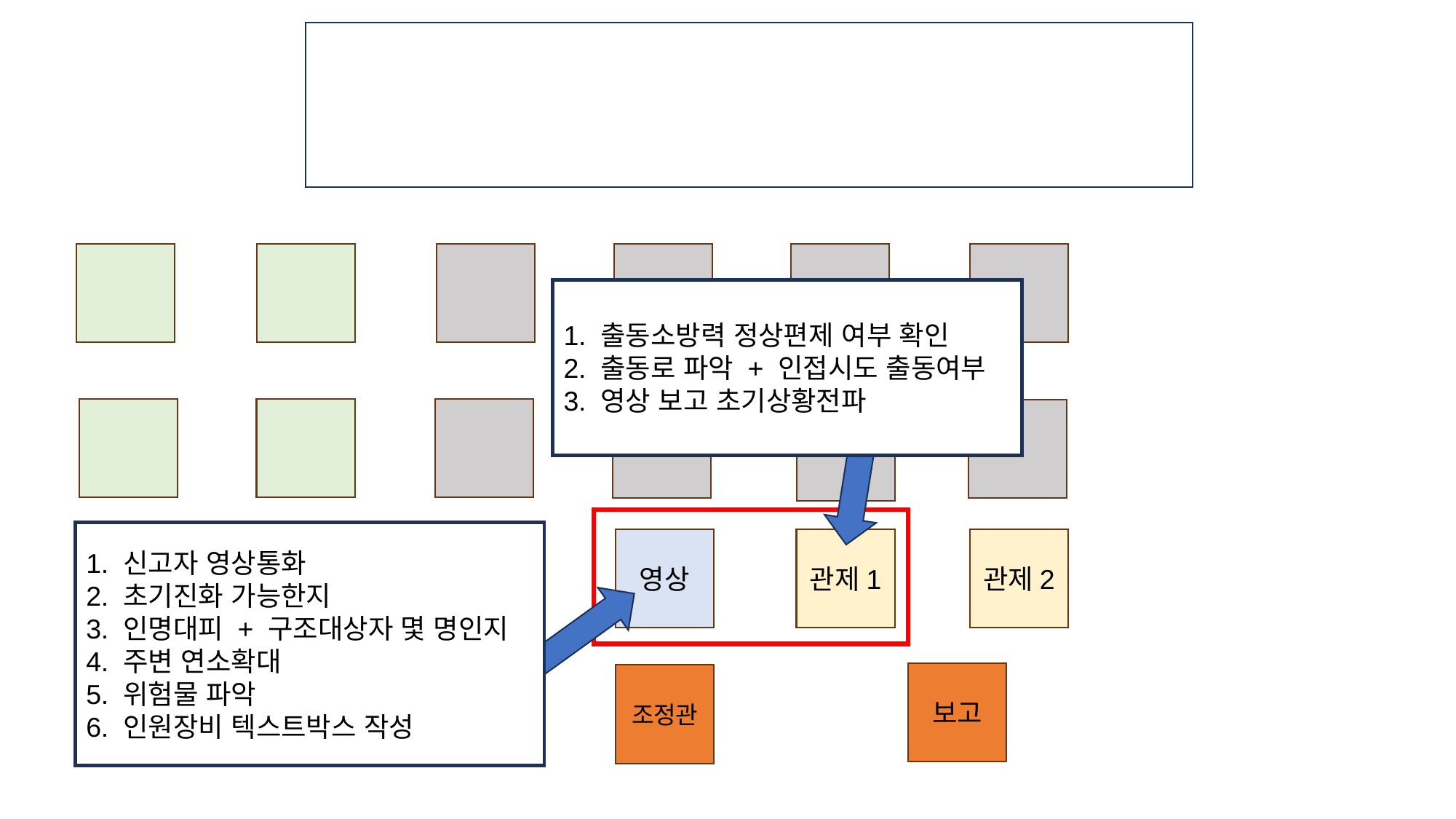

1. 출동소방력 정상편제 여부 확인
2. 출동로 파악 + 인접시도 출동여부
3. 영상 보고 초기상황전파

1. 신고자 영상통화
2. 초기진화 가능한지
3. 인명대피 + 구조대상자 몇 명인지
4. 주변 연소확대
5. 위험물 파악
6. 인원장비 텍스트박스 작성
항공
관제1
관제2
영상

보고
조정관